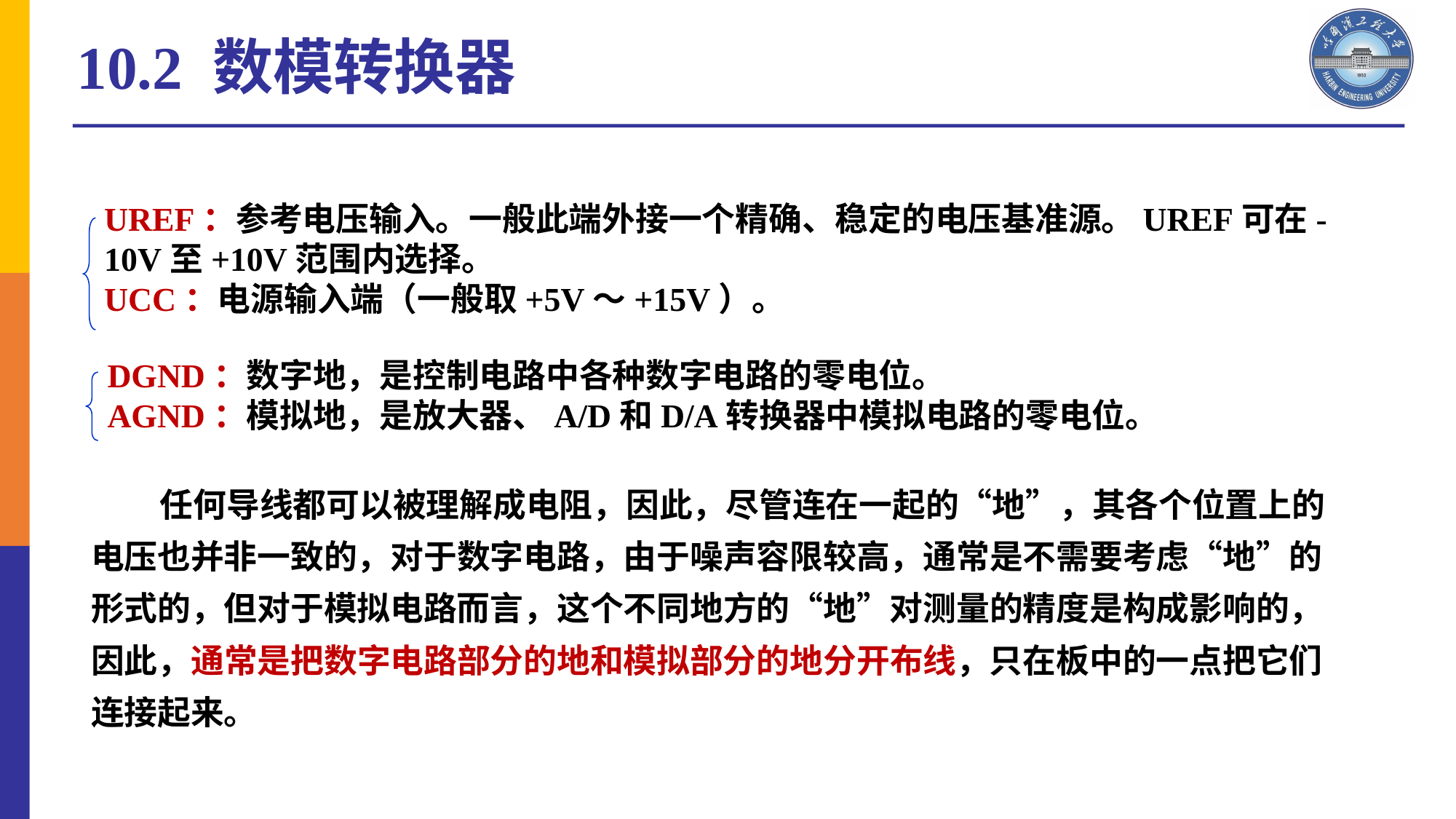

10.2 数模转换器
UREF：参考电压输入。一般此端外接一个精确、稳定的电压基准源。UREF可在-10V至+10V范围内选择。
UCC：电源输入端（一般取+5V～+15V）。

DGND：数字地，是控制电路中各种数字电路的零电位。
AGND：模拟地，是放大器、A/D和D/A转换器中模拟电路的零电位。

        任何导线都可以被理解成电阻，因此，尽管连在一起的“地”，其各个位置上的电压也并非一致的，对于数字电路，由于噪声容限较高，通常是不需要考虑“地”的形式的，但对于模拟电路而言，这个不同地方的“地”对测量的精度是构成影响的，因此，通常是把数字电路部分的地和模拟部分的地分开布线，只在板中的一点把它们连接起来。